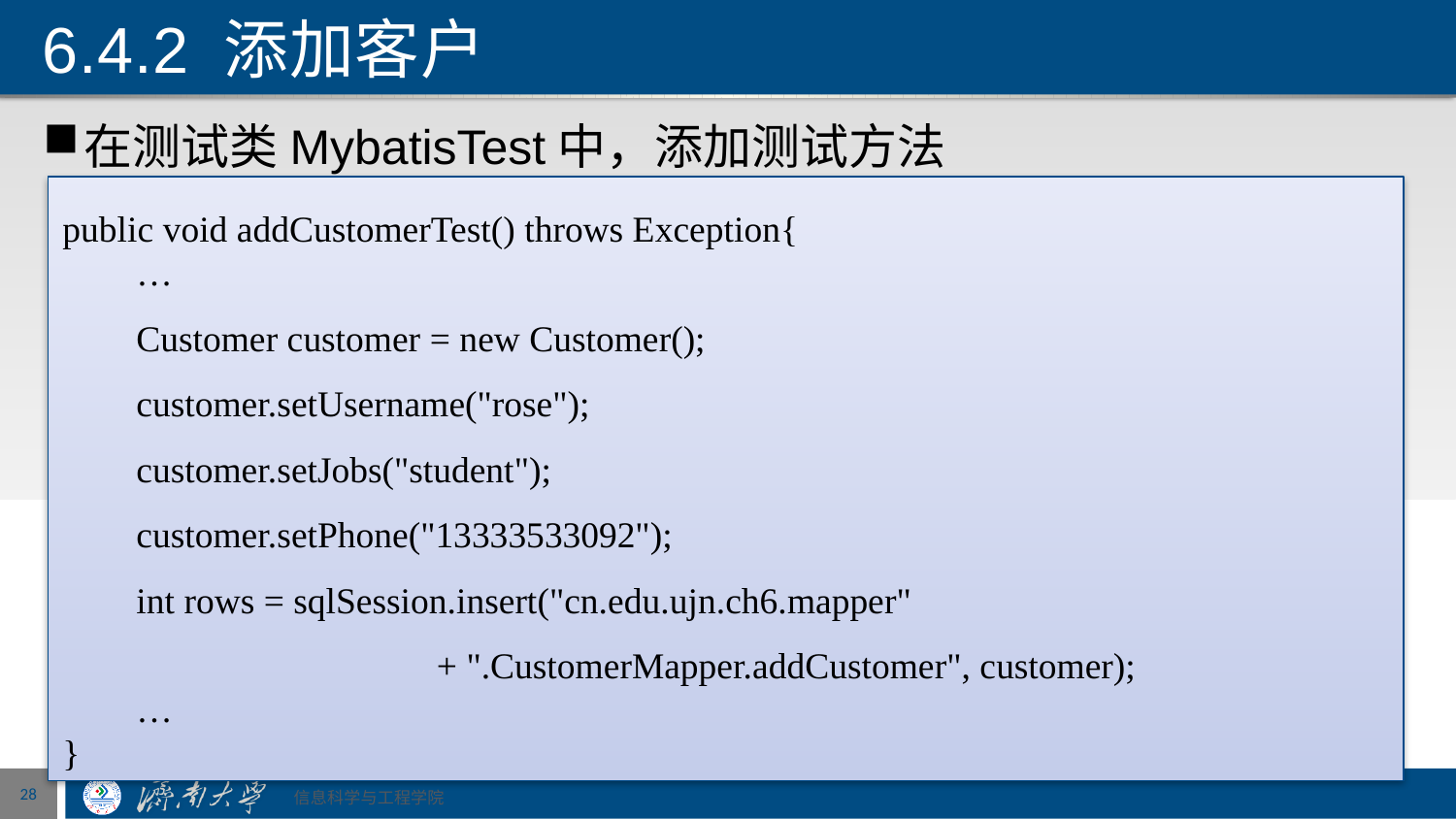

# 6.4.2 添加客户
在测试类MybatisTest中，添加测试方法addCustomerTest()。
public void addCustomerTest() throws Exception{
        …
        Customer customer = new Customer();
        customer.setUsername("rose");
        customer.setJobs("student");
        customer.setPhone("13333533092");
        int rows = sqlSession.insert("cn.edu.ujn.ch6.mapper"
		         + ".CustomerMapper.addCustomer", customer);
        …
}